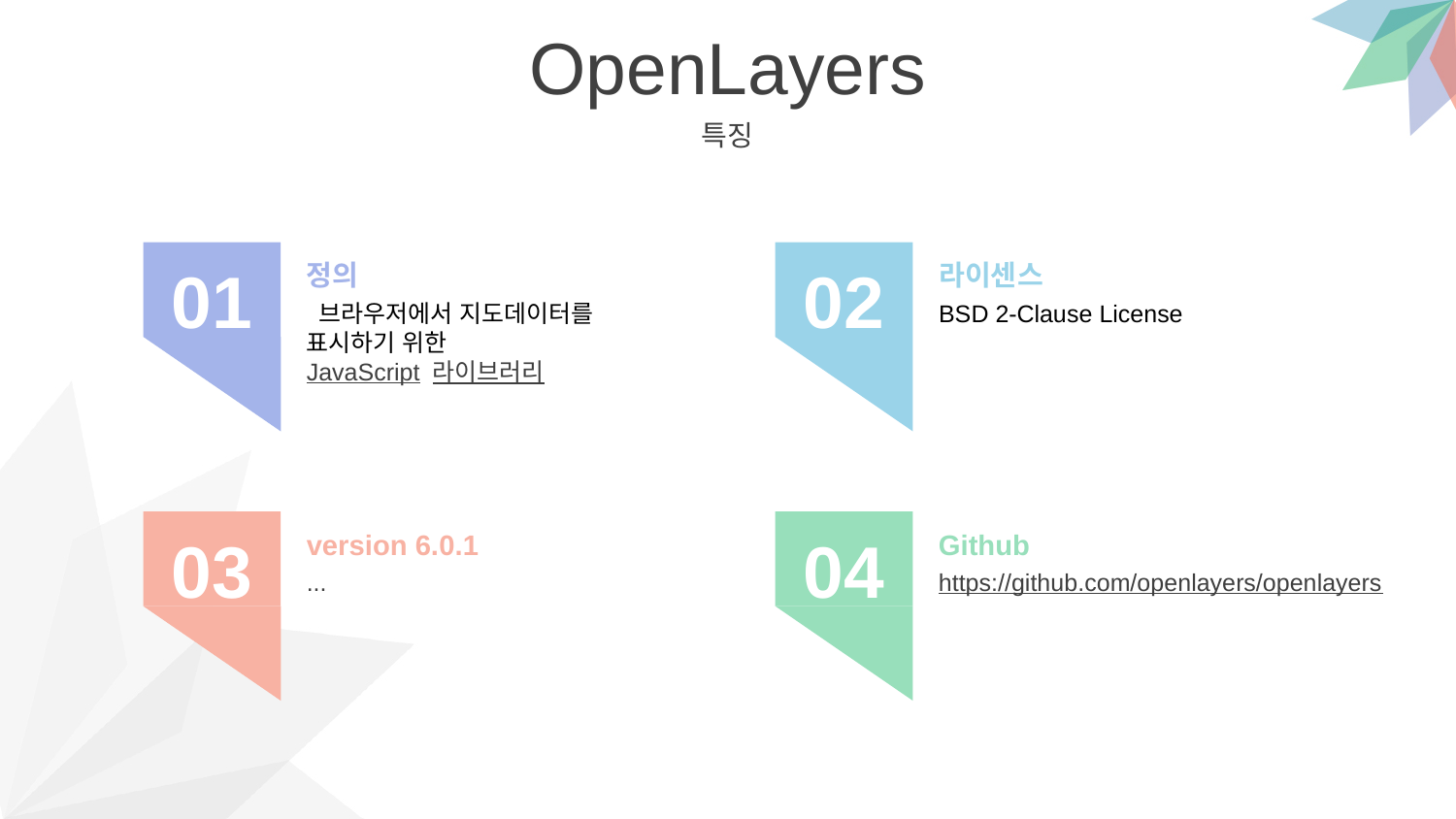

OpenLayers
특징

02
01
라이센스
BSD 2-Clause License
정의
 브라우저에서 지도데이터를
표시하기 위한
JavaScript 라이브러리

04
03
Github
https://github.com/openlayers/openlayers
version 6.0.1
...